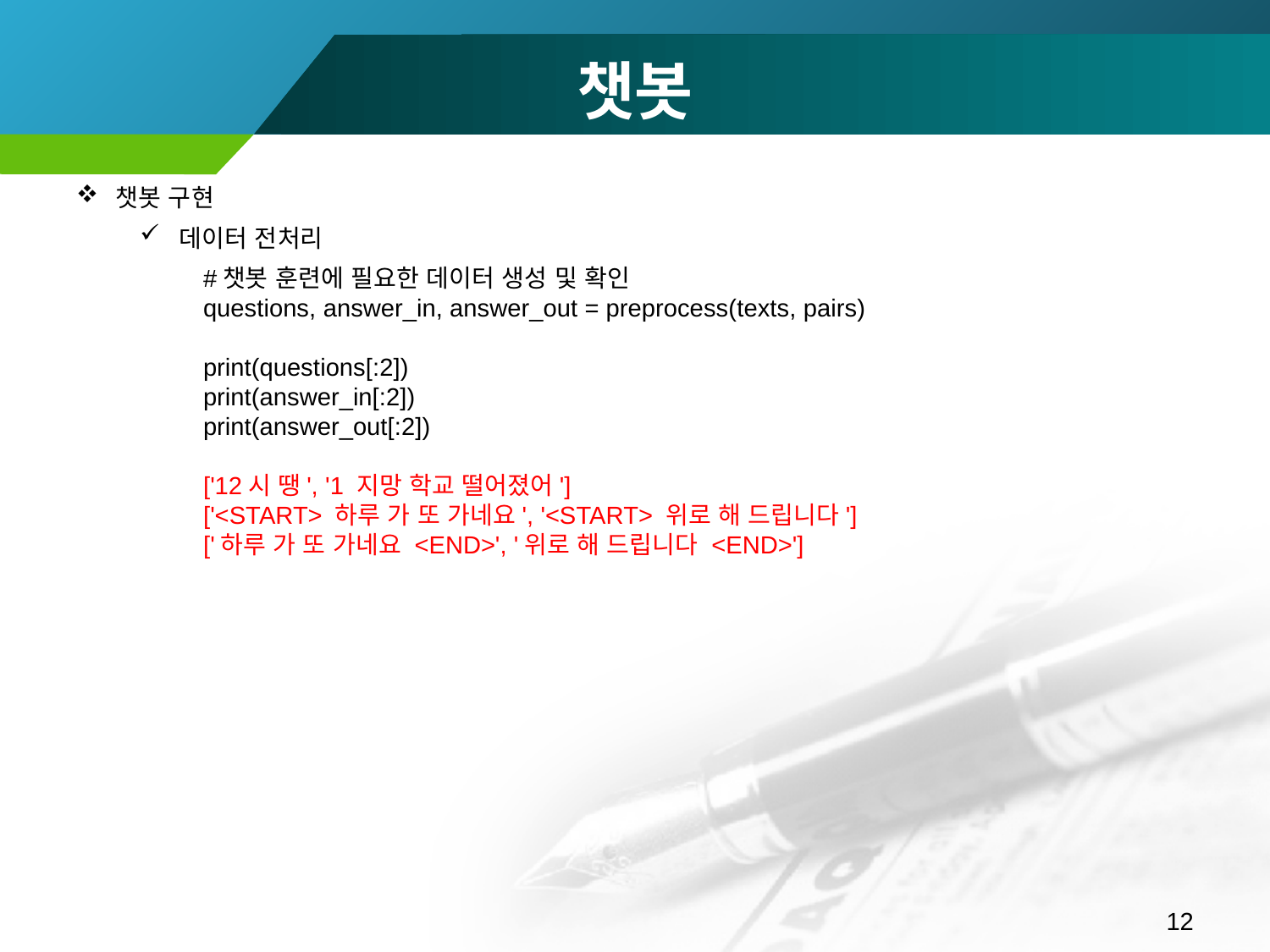

챗봇
챗봇 구현
데이터 전처리
#챗봇 훈련에 필요한 데이터 생성 및 확인
questions, answer_in, answer_out = preprocess(texts, pairs)

print(questions[:2])
print(answer_in[:2])
print(answer_out[:2])

['12시 땡', '1 지망 학교 떨어졌어']
['<START> 하루 가 또 가네요', '<START> 위로 해 드립니다']
['하루 가 또 가네요 <END>', '위로 해 드립니다 <END>']
12